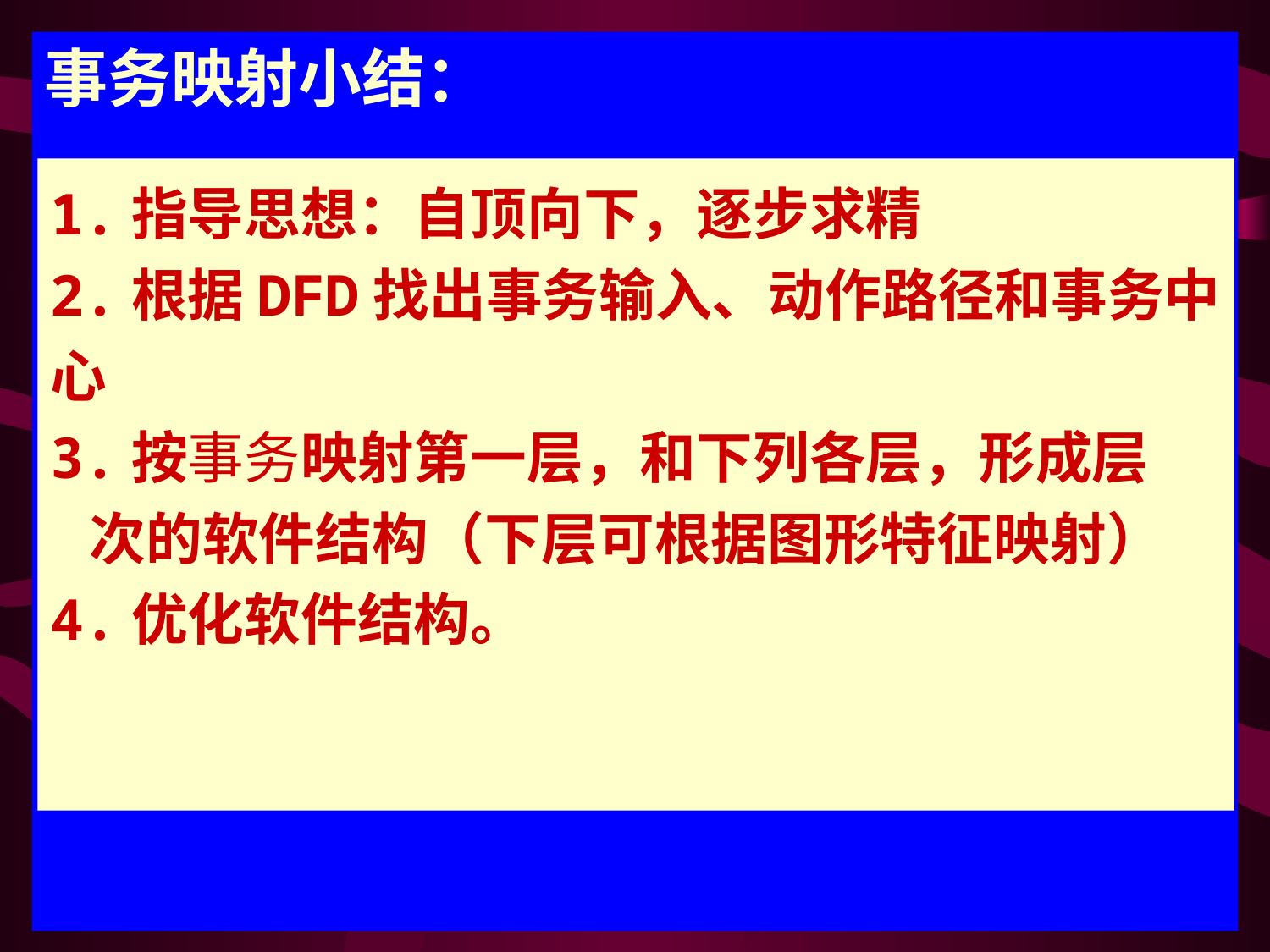

事务映射小结：
1.指导思想：自顶向下，逐步求精
2.根据DFD找出事务输入、动作路径和事务中心
3.按事务映射第一层，和下列各层，形成层
  次的软件结构（下层可根据图形特征映射）
4.优化软件结构。

155